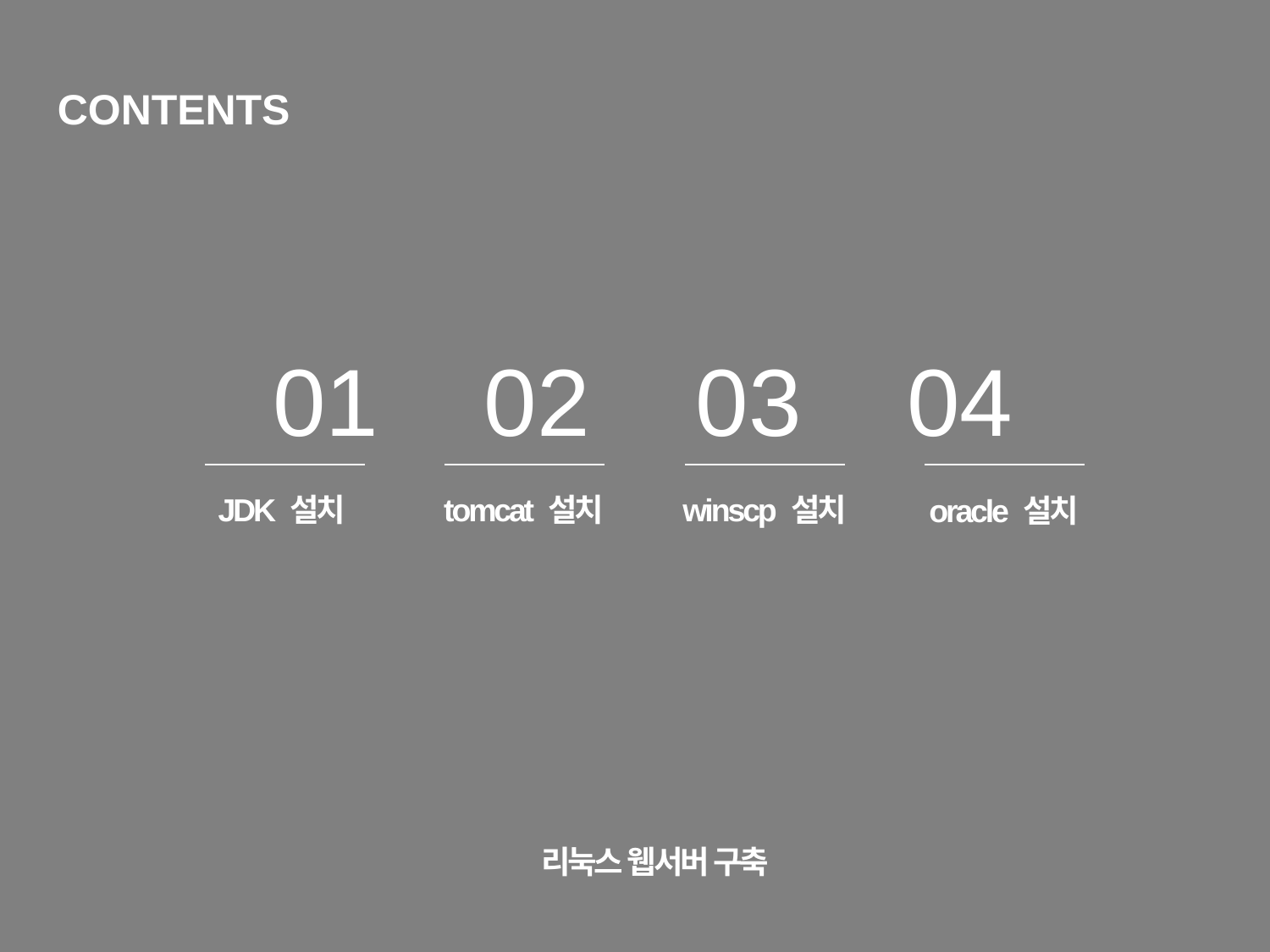

CONTENTS
01    02    03    04
JDK 설치
tomcat 설치
winscp 설치
oracle 설치
리눅스 웹서버 구축